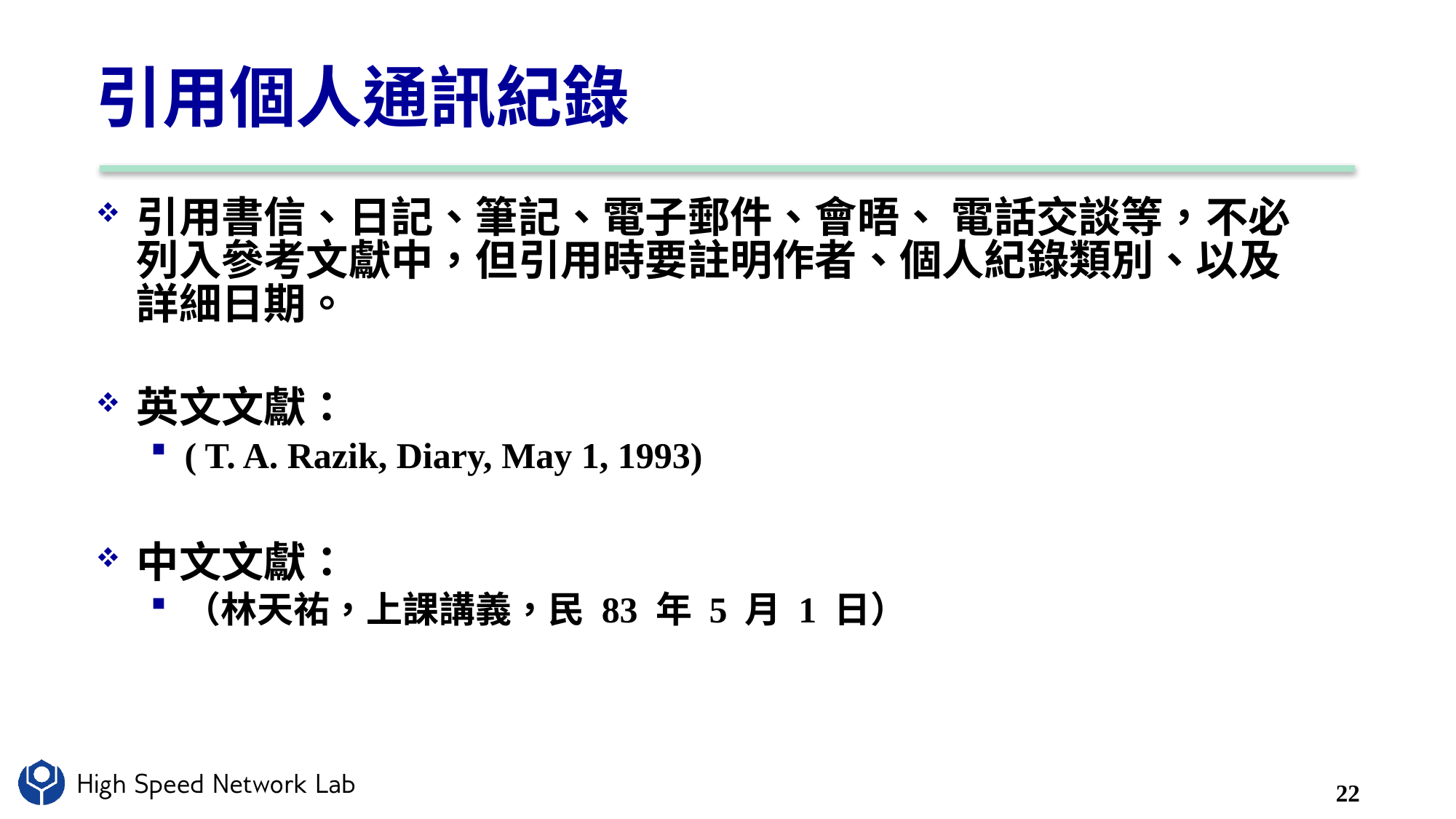

# 引用個人通訊紀錄
引用書信、日記、筆記、電子郵件、會晤、 電話交談等，不必列入參考文獻中，但引用時要註明作者、個人紀錄類別、以及詳細日期。

英文文獻：
( T. A. Razik, Diary, May 1, 1993)

中文文獻：
（林天祐，上課講義，民 83 年 5 月 1 日）
22